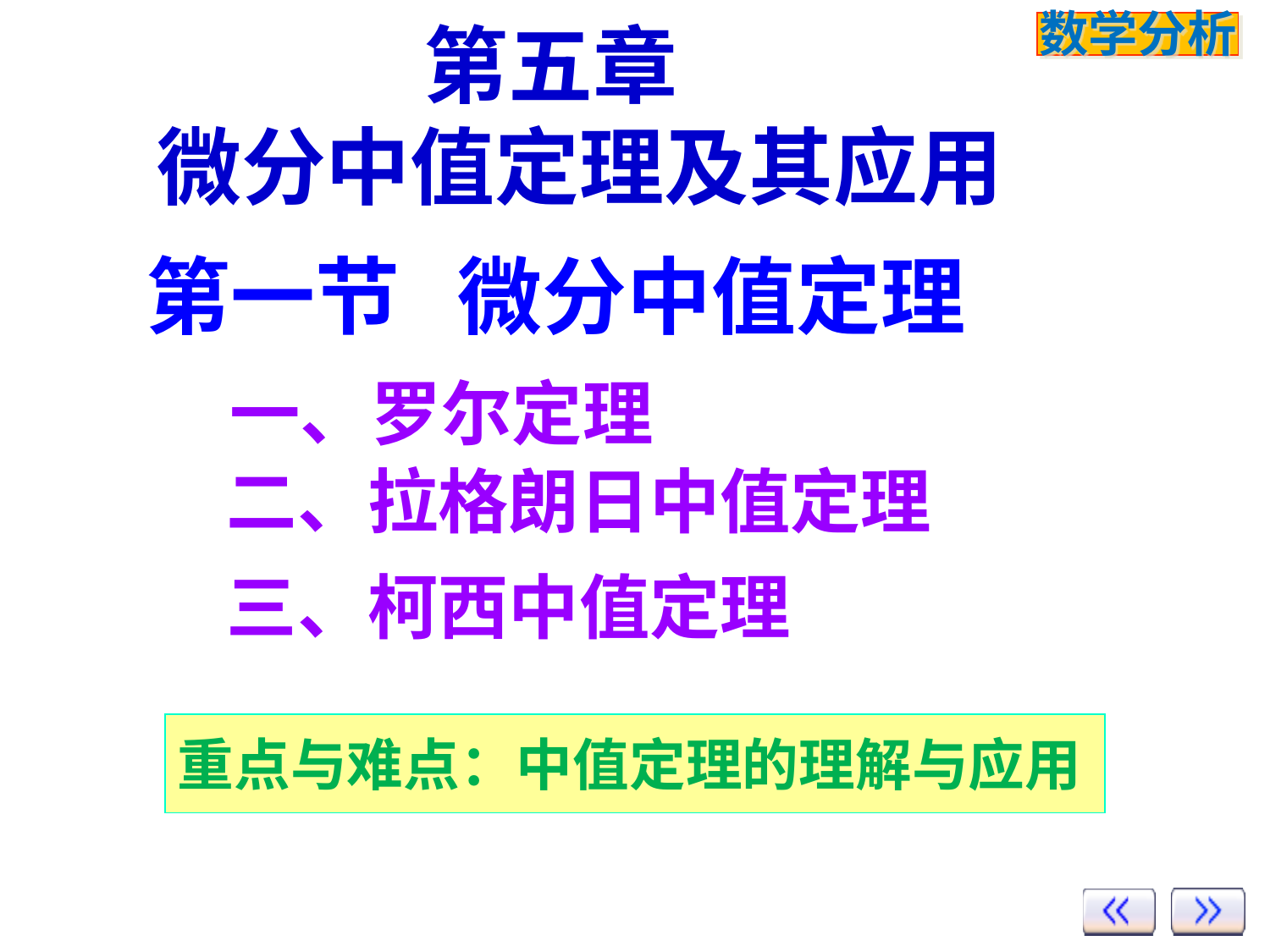

# 第五章 微分中值定理及其应用
  第一节   微分中值定理
一、罗尔定理
二、拉格朗日中值定理
三、柯西中值定理
重点与难点：中值定理的理解与应用